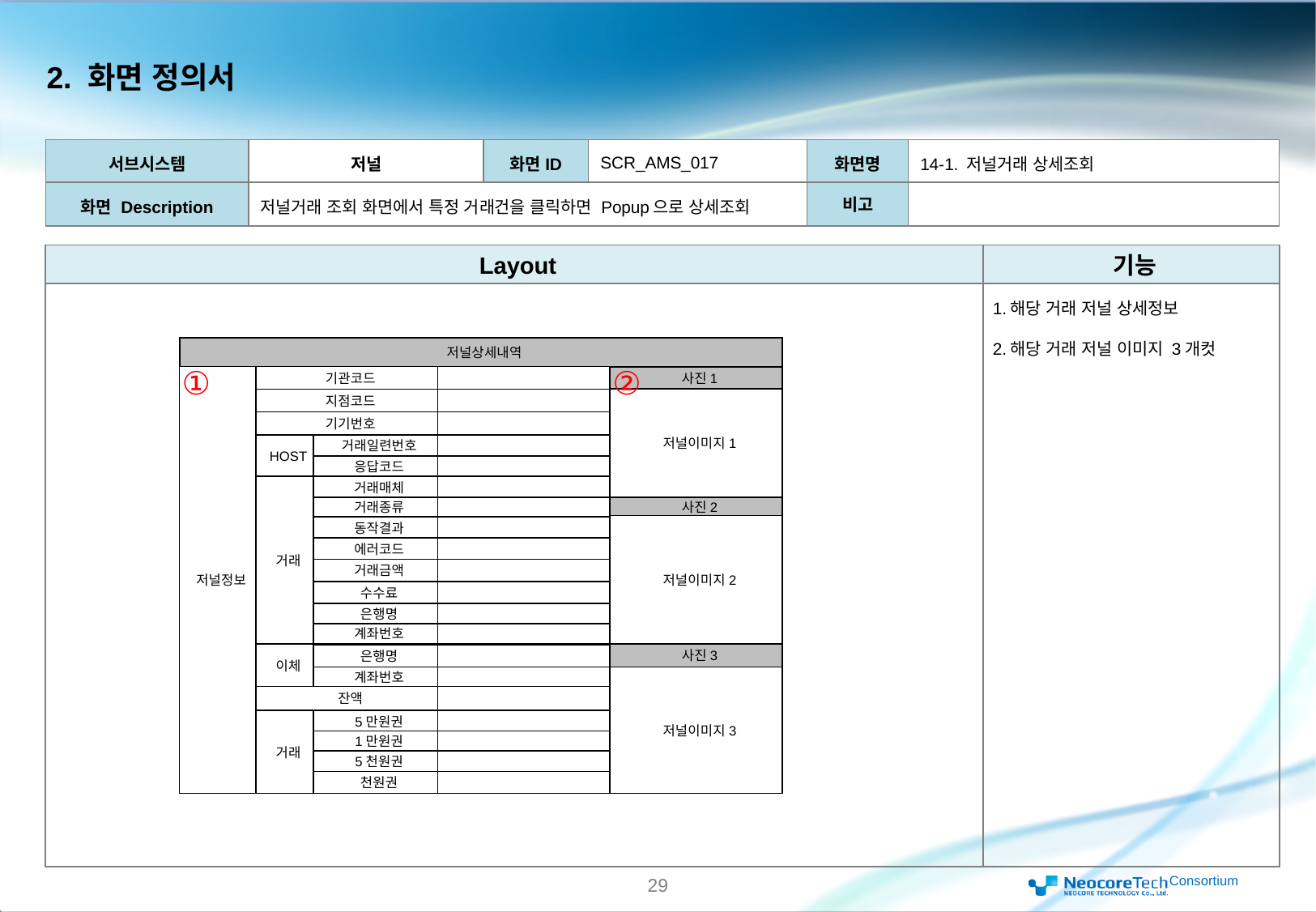

2. 화면 정의서
| 서브시스템 | 저널 | 화면ID | SCR\_AMS\_017 | 화면명 | 14-1. 저널거래 상세조회 |
| --- | --- | --- | --- | --- | --- |
| 화면 Description | 저널거래 조회 화면에서 특정 거래건을 클릭하면 Popup으로 상세조회 |  |  | 비고 |  |
Layout
기능
1.해당 거래 저널 상세정보
2.해당 거래 저널 이미지 3개컷

저널상세내역
①
②
저널정보
기관코드

사진1
저널이미지1
지점코드

기기번호

HOST
거래일련번호

응답코드

거래
거래매체

거래종류

사진2
저널이미지2
동작결과

에러코드

거래금액

수수료

은행명

계좌번호

사진3
이체
은행명

계좌번호

저널이미지3
잔액

거래
5만원권

1만원권

5천원권

천원권